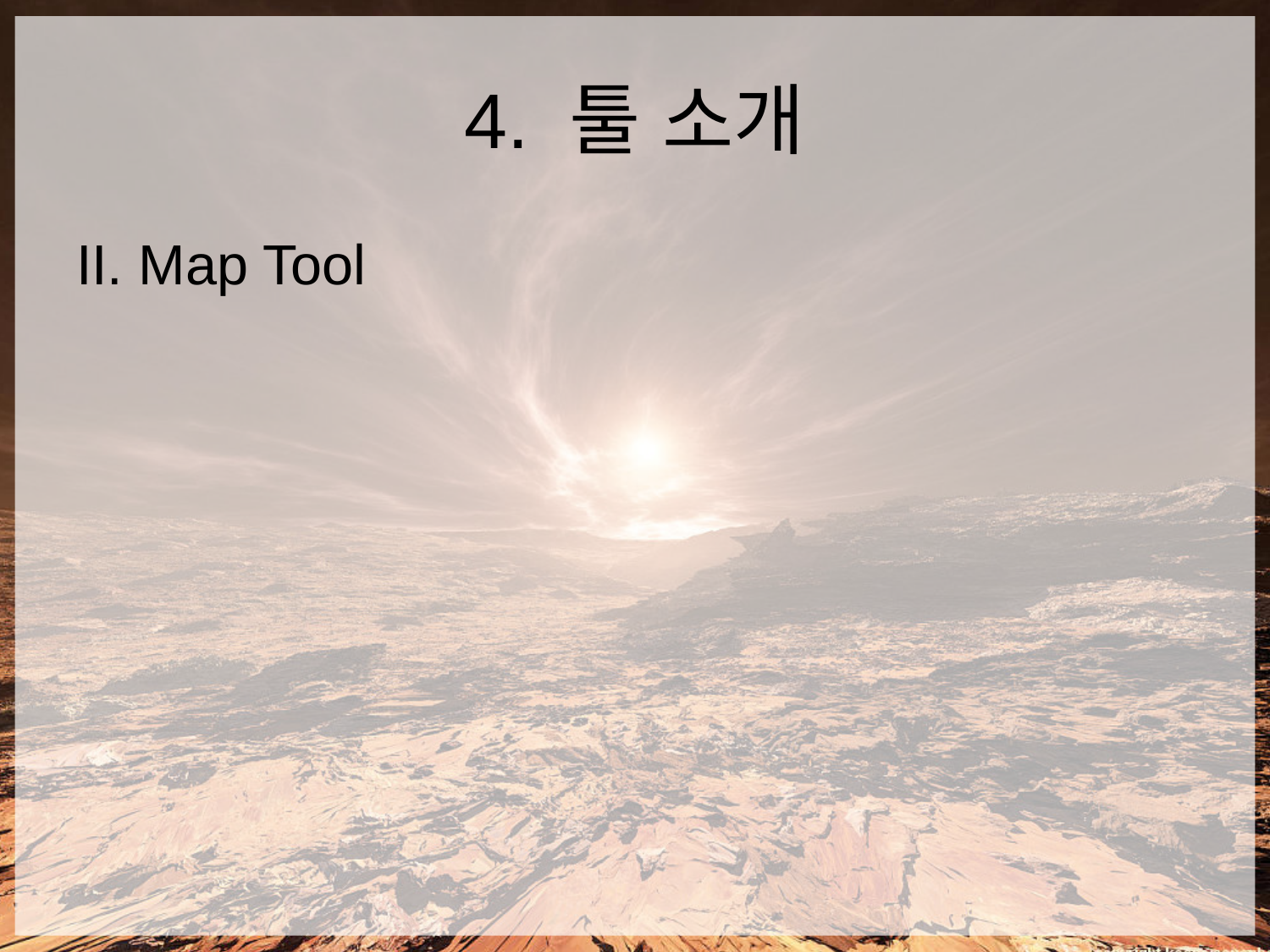

# 4. 툴 소개
II. Map Tool